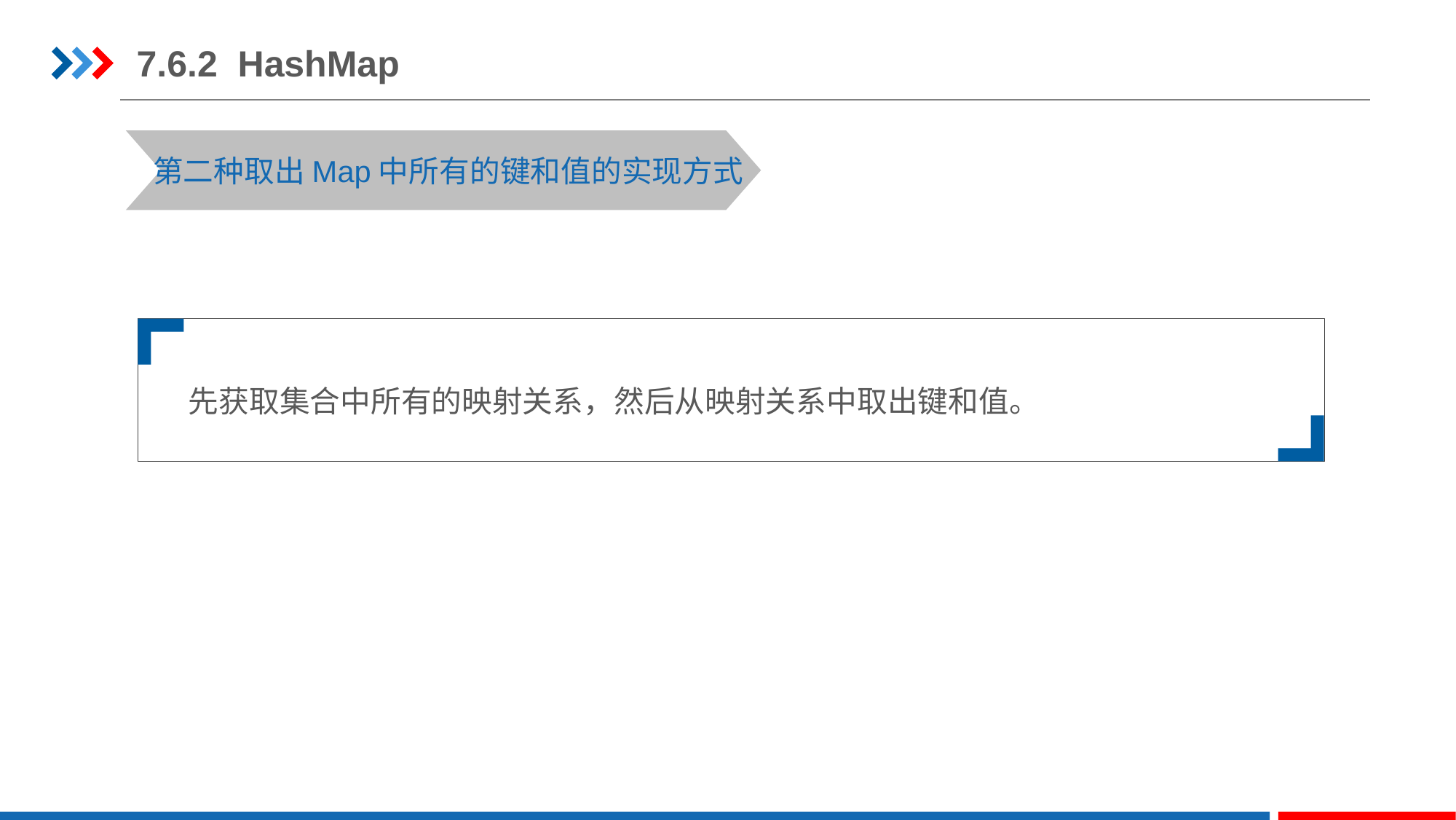

7.6.2  HashMap

第二种取出Map中所有的键和值的实现方式

先获取集合中所有的映射关系，然后从映射关系中取出键和值。